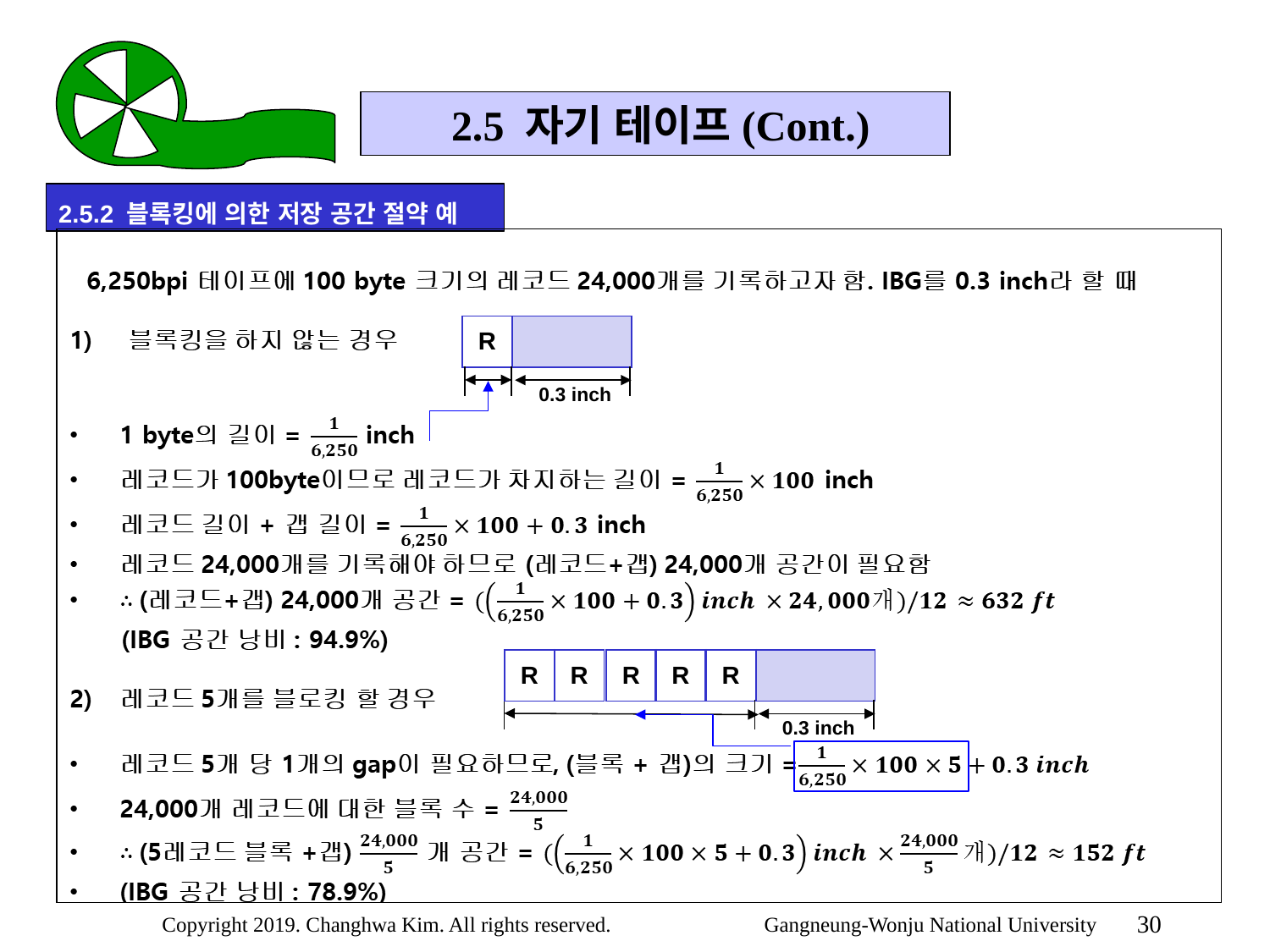

2.5 자기 테이프(Cont.)
2.5.2 블록킹에 의한 저장 공간 절약 예

| R |  |
| --- | --- |
0.3 inch
| R |
| --- |
| R |
| --- |
| R |
| --- |
| R |
| --- |
| R |  |
| --- | --- |
0.3 inch

30
Copyright 2019. Changhwa Kim. All rights reserved.                             Gangneung-Wonju National University